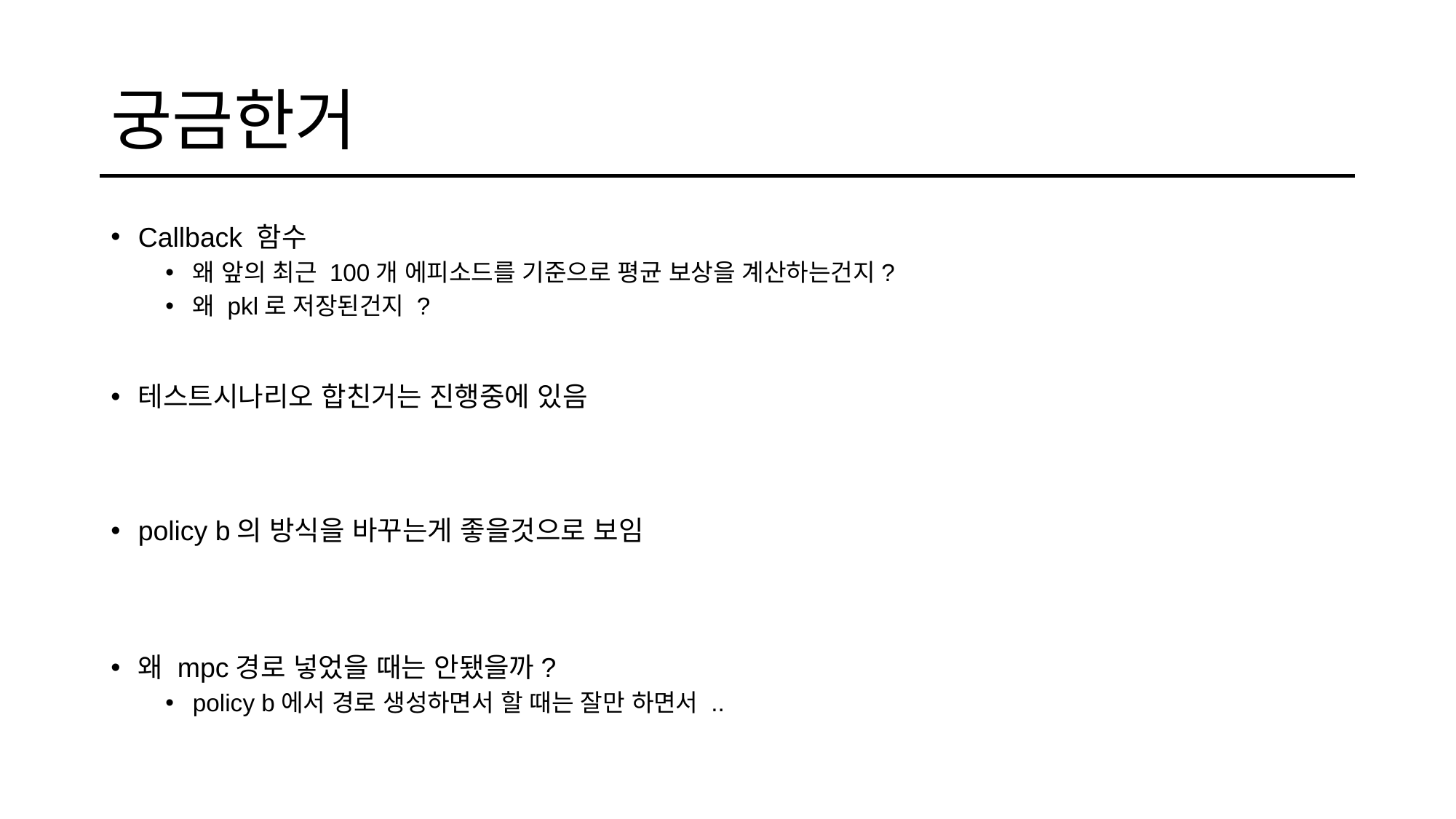

# 궁금한거
Callback 함수
왜 앞의 최근 100개 에피소드를 기준으로 평균 보상을 계산하는건지?
왜 pkl로 저장된건지 ?

테스트시나리오 합친거는 진행중에 있음

policy b의 방식을 바꾸는게 좋을것으로 보임

왜 mpc경로 넣었을 때는 안됐을까?
policy b에서 경로 생성하면서 할 때는 잘만 하면서 ..